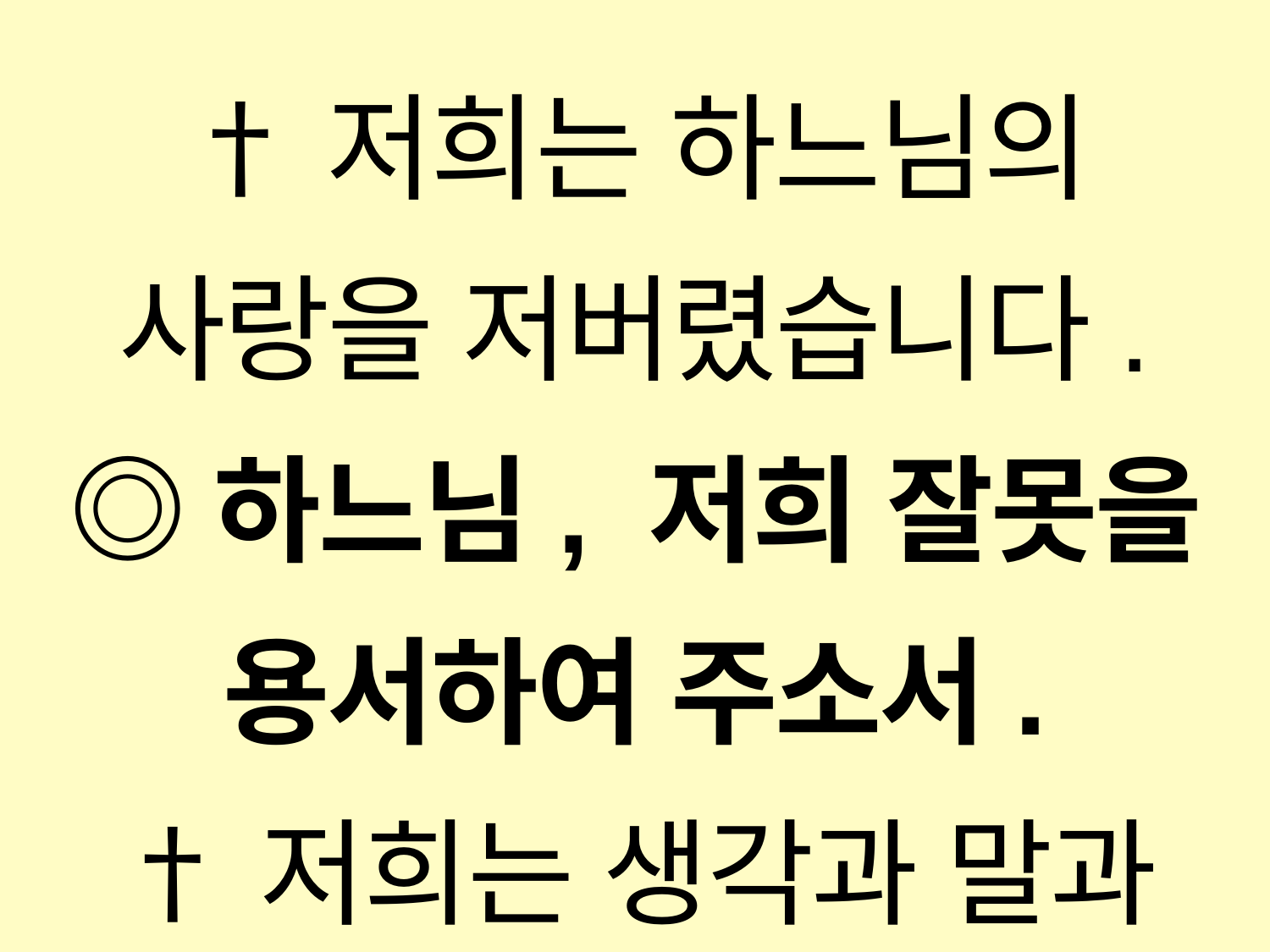

†저희는 하느님의 사랑을 저버렸습니다.
◎하느님, 저희 잘못을 용서하여 주소서.
†저희는 생각과 말과 행동으로
잘못한 일이 많았습니다.
◎하느님, 저희를 받아 주소서.